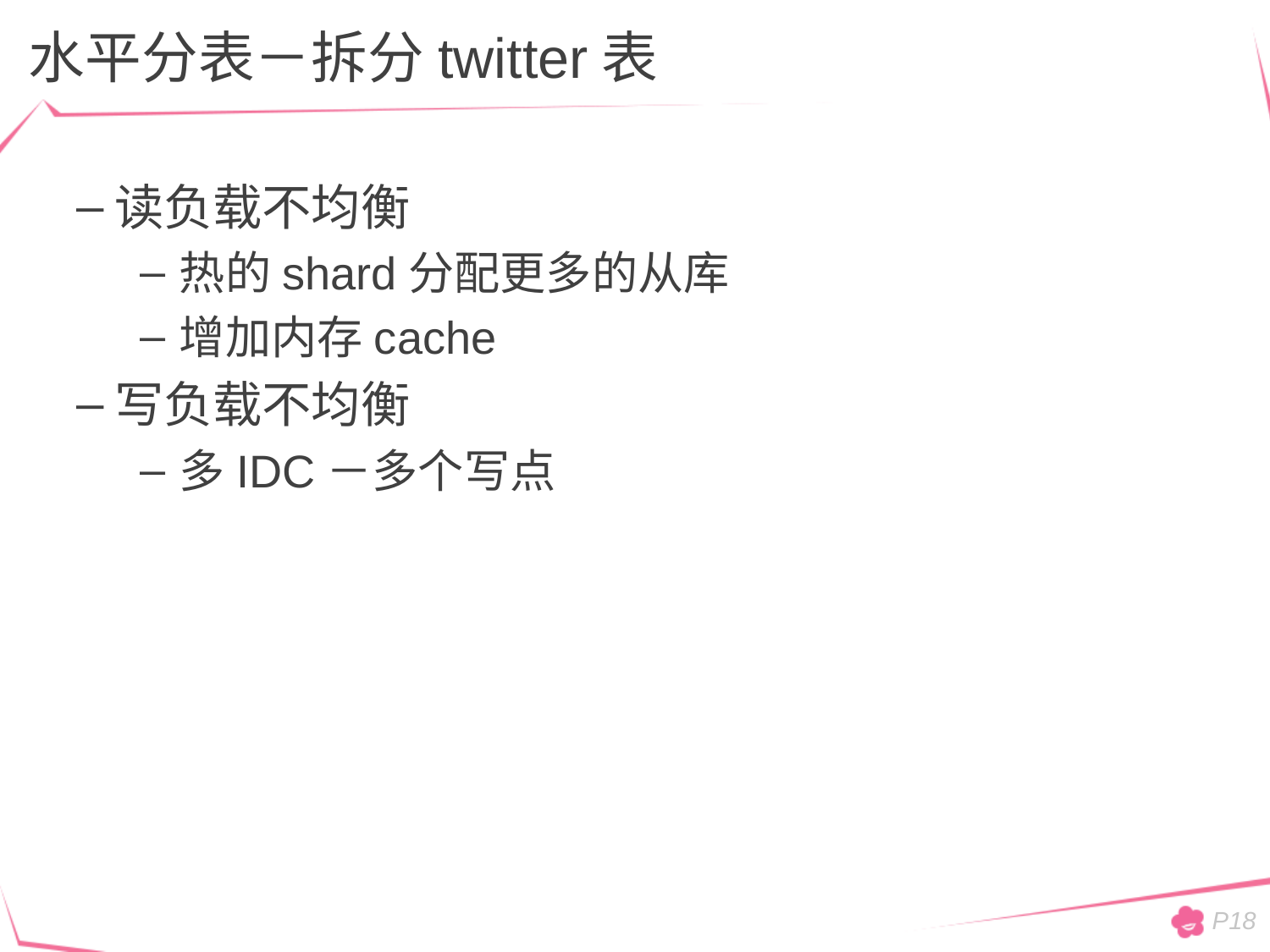

# 水平分表－拆分twitter表
读负载不均衡
热的shard分配更多的从库
增加内存cache
写负载不均衡
多IDC－多个写点
P18